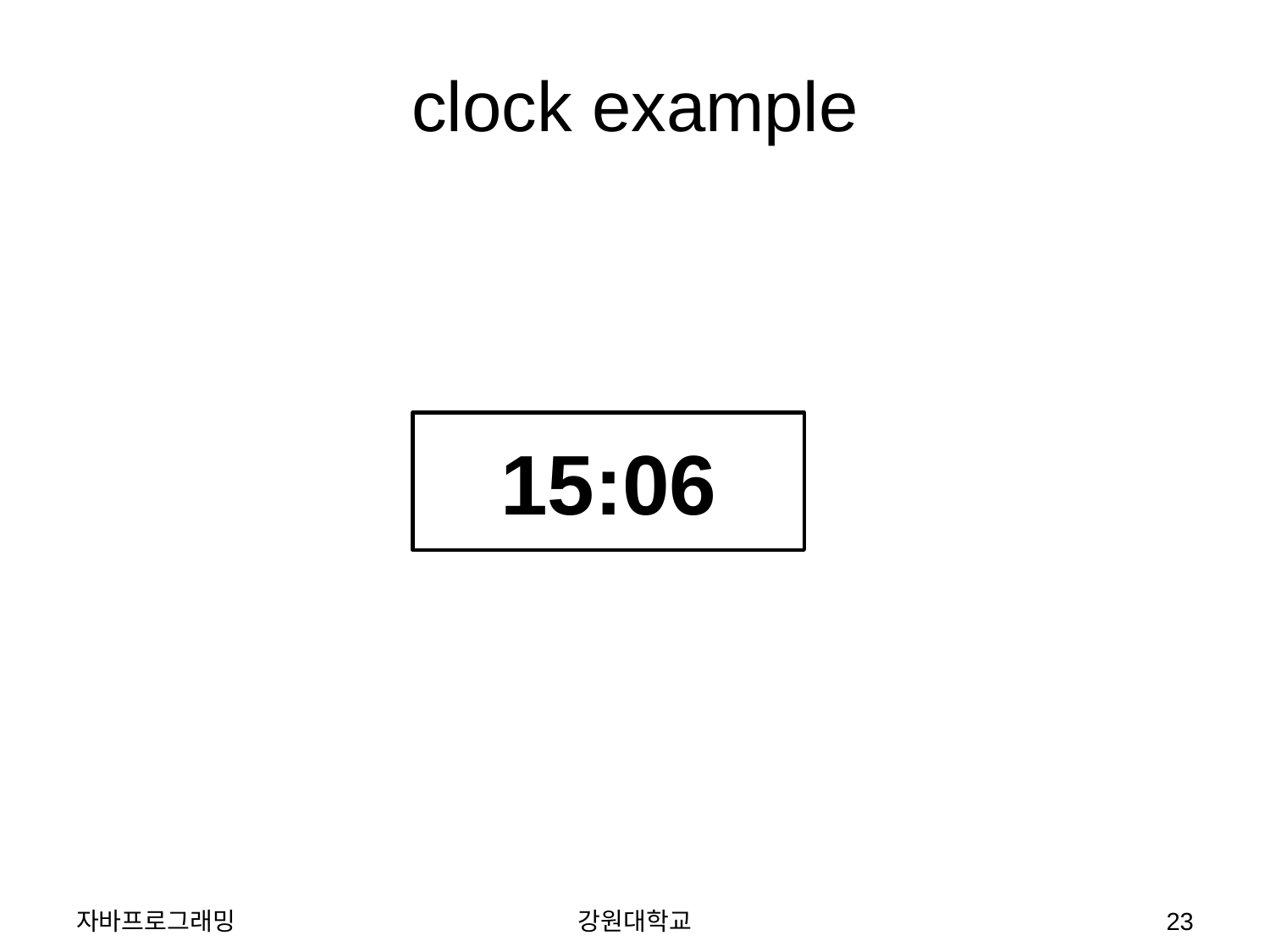

# clock example
15:06
자바프로그래밍
강원대학교
23